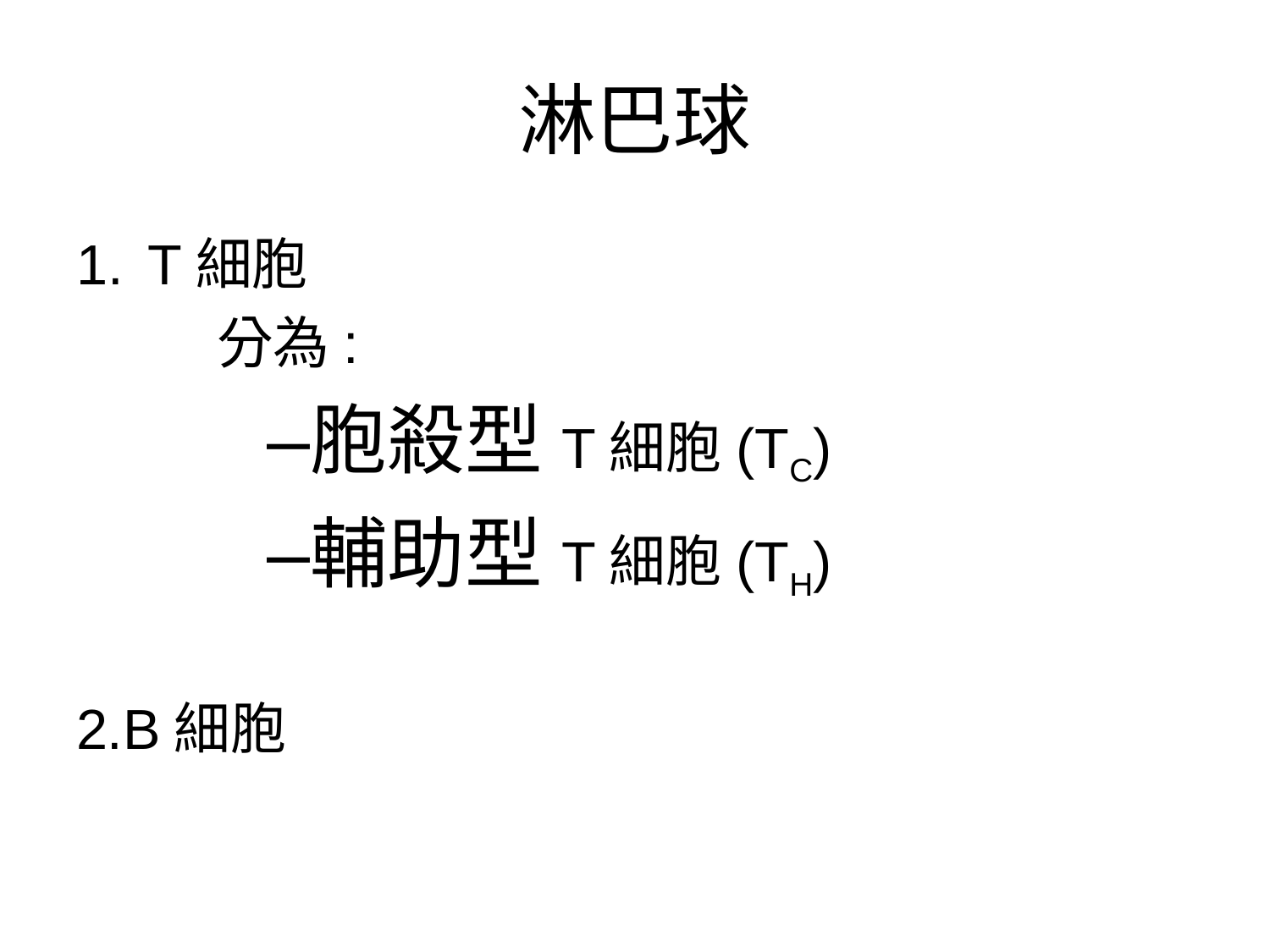

# 淋巴球
T細胞
          分為:
胞殺型T細胞(TC)
輔助型T細胞(TH)

2.B細胞